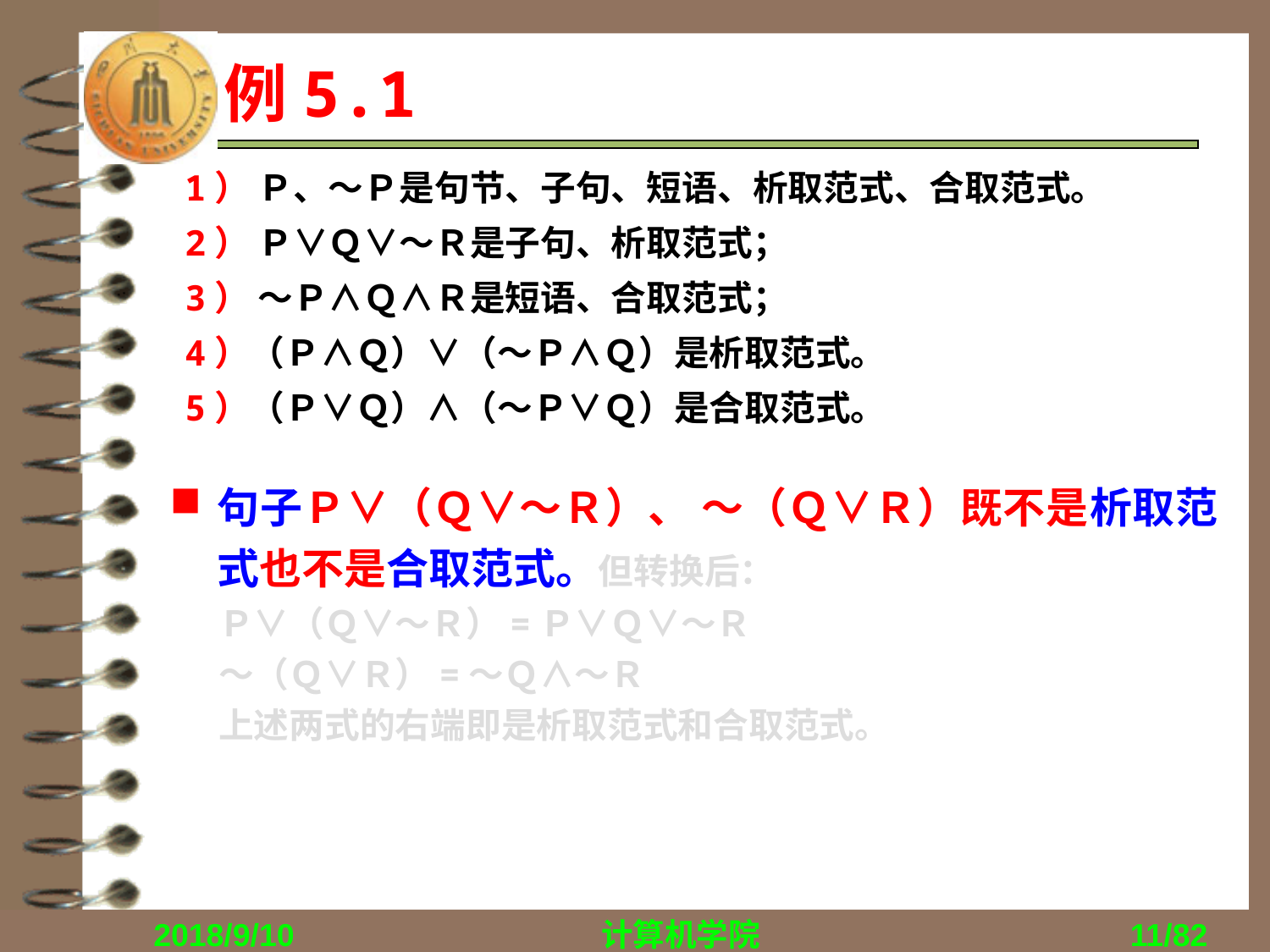

# 例5.1
 1） Ｐ、～Ｐ是句节、子句、短语、析取范式、合取范式。
 2） Ｐ∨Ｑ∨～Ｒ是子句、析取范式；
 3） ～Ｐ∧Ｑ∧Ｒ是短语、合取范式；
 4）（Ｐ∧Ｑ）∨（～Ｐ∧Ｑ）是析取范式。
 5）（Ｐ∨Ｑ）∧（～Ｐ∨Ｑ）是合取范式。
句子Ｐ∨（Ｑ∨～Ｒ）、 ～（Ｑ∨Ｒ）既不是析取范式也不是合取范式。但转换后：
     Ｐ∨（Ｑ∨～Ｒ）=Ｐ∨Ｑ∨～Ｒ
     ～（Ｑ∨Ｒ）=～Ｑ∧～Ｒ
     上述两式的右端即是析取范式和合取范式。
2018/9/10
计算机学院
11/82